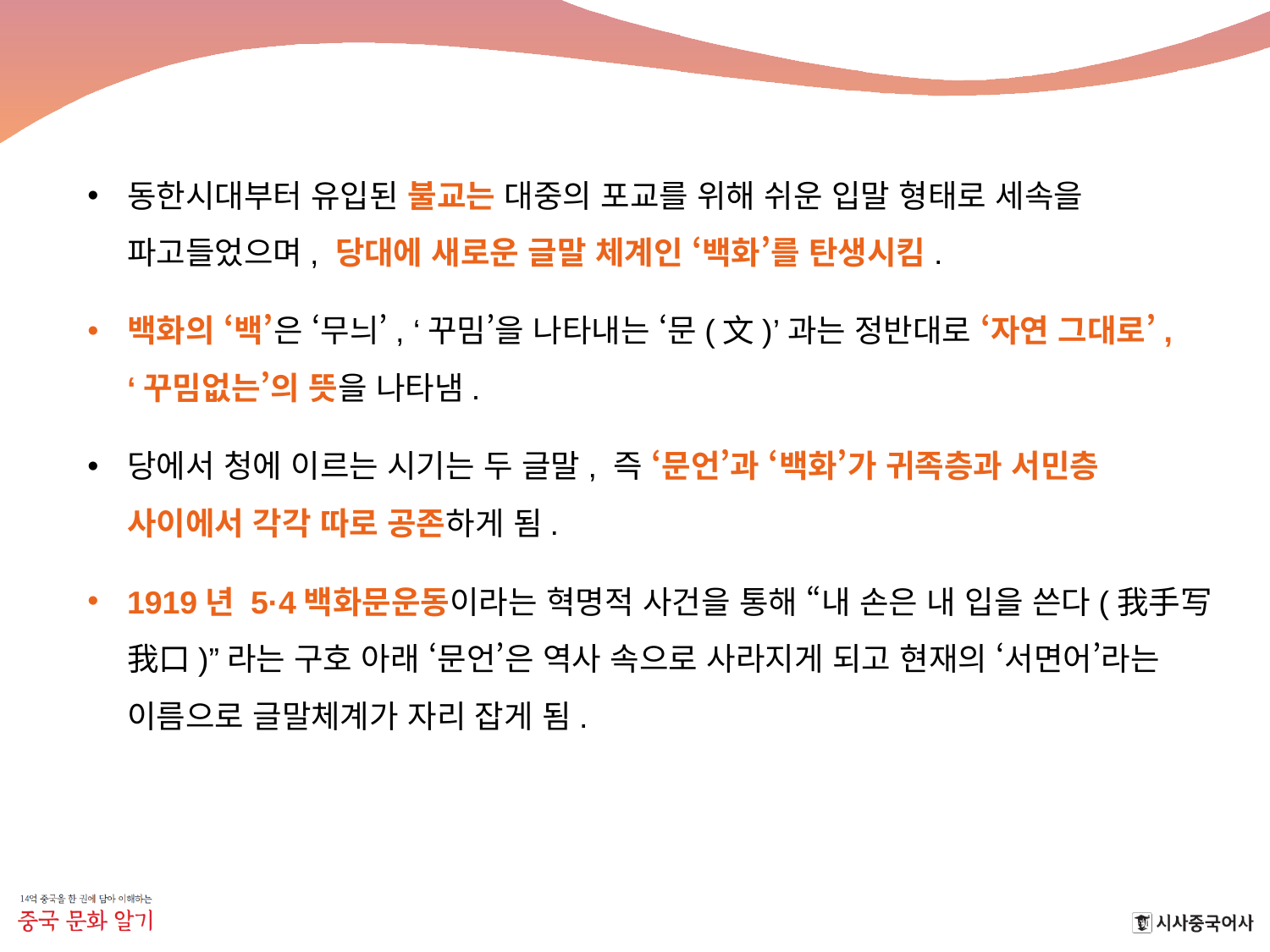

동한시대부터 유입된 불교는 대중의 포교를 위해 쉬운 입말 형태로 세속을 파고들었으며, 당대에 새로운 글말 체계인 ‘백화’를 탄생시킴.
백화의 ‘백’은 ‘무늬’, ‘꾸밈’을 나타내는 ‘문(文)’과는 정반대로 ‘자연 그대로’, ‘꾸밈없는’의 뜻을 나타냄.
당에서 청에 이르는 시기는 두 글말, 즉 ‘문언’과 ‘백화’가 귀족층과 서민층 사이에서 각각 따로 공존하게 됨.
1919년 5·4백화문운동이라는 혁명적 사건을 통해 “내 손은 내 입을 쓴다(我手写我口)”라는 구호 아래 ‘문언’은 역사 속으로 사라지게 되고 현재의 ‘서면어’라는 이름으로 글말체계가 자리 잡게 됨.